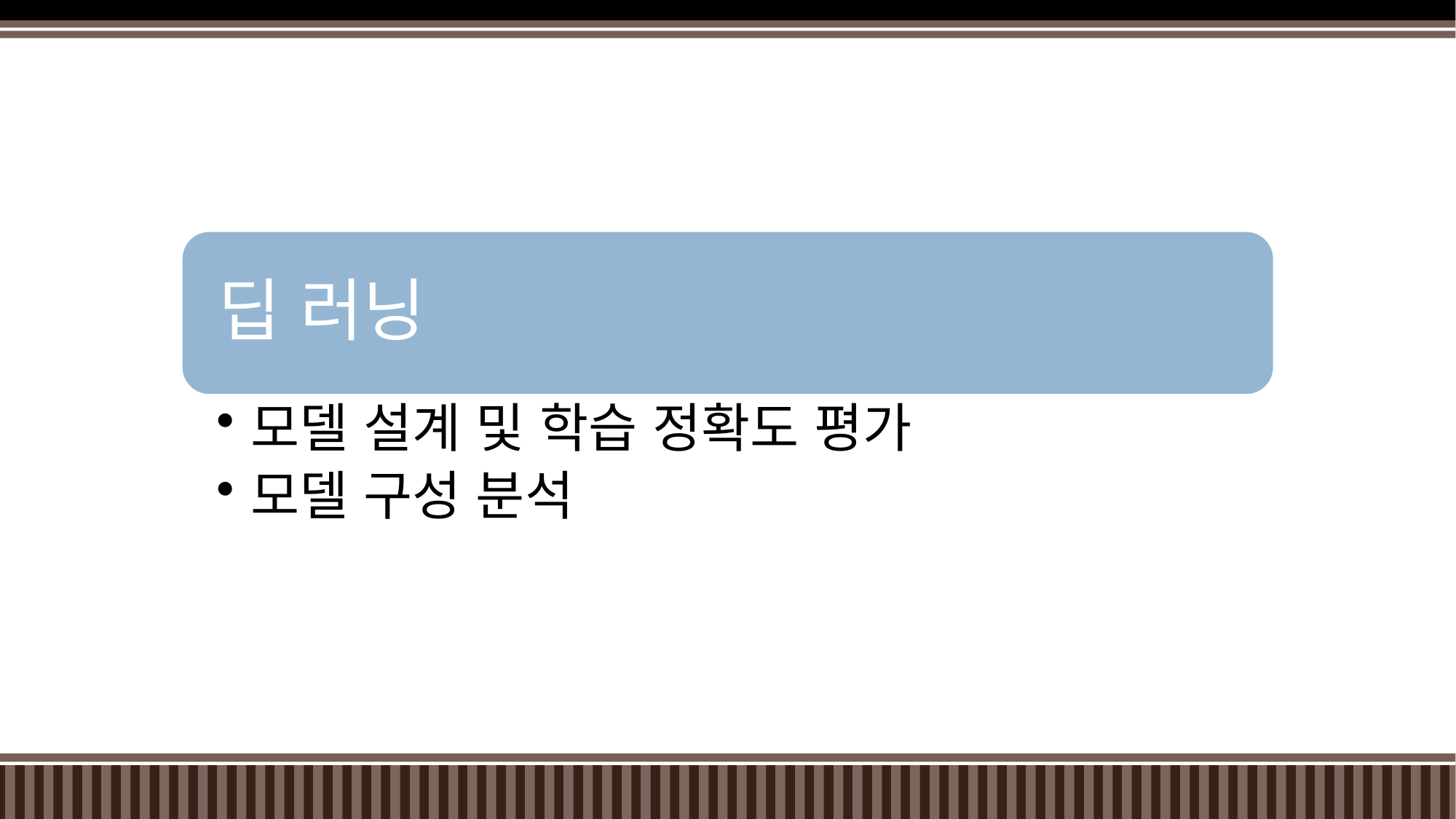

딥 러닝
모델 설계 및 학습 정확도 평가
모델 구성 분석